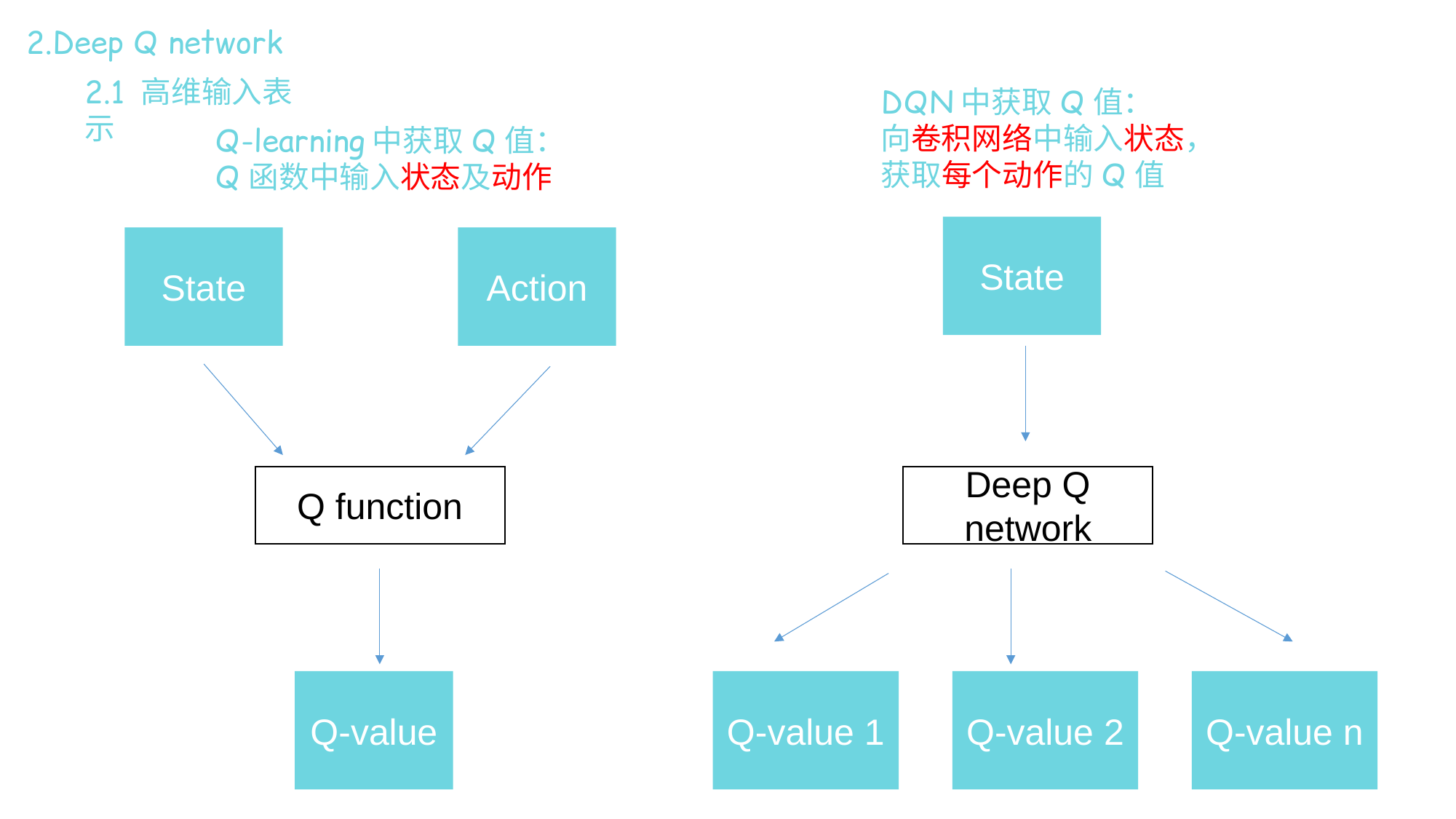

2.Deep Q network
2.1 高维输入表示
DQN中获取Q值：
向卷积网络中输入状态，获取每个动作的Q值
Q-learning中获取Q值：
Q函数中输入状态及动作
State
State
Action
Q function
Deep Q network
Q-value
Q-value 1
Q-value 2
Q-value n